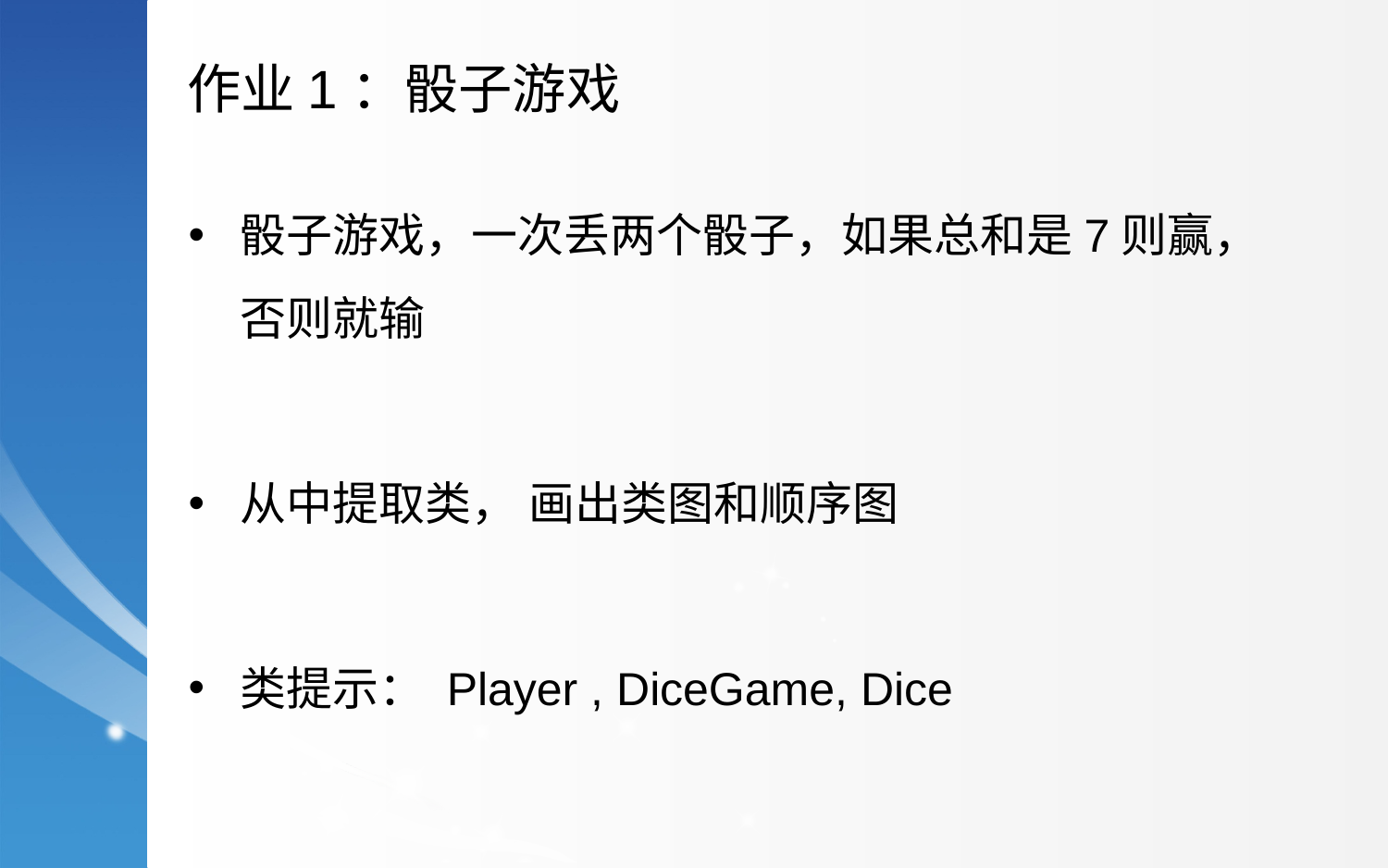

作业1：骰子游戏
骰子游戏，一次丢两个骰子，如果总和是7则赢， 否则就输

从中提取类， 画出类图和顺序图

类提示： Player , DiceGame, Dice